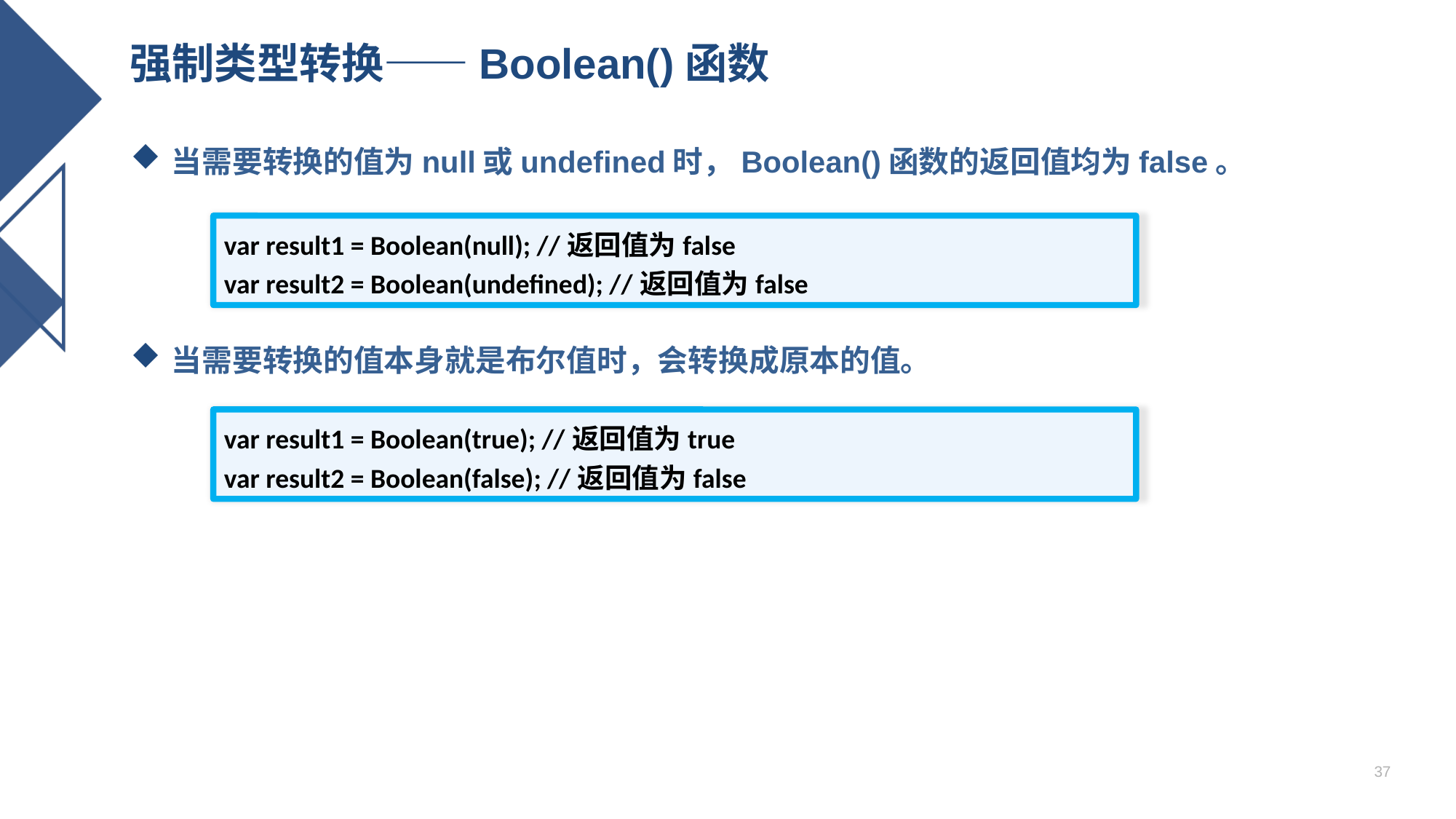

# 强制类型转换——Boolean()函数
当需要转换的值为null或undefined时，Boolean()函数的返回值均为false。

当需要转换的值本身就是布尔值时，会转换成原本的值。

var result1 = Boolean(null); //返回值为false
var result2 = Boolean(undefined); //返回值为false
var result1 = Boolean(true); //返回值为true
var result2 = Boolean(false); //返回值为false
37